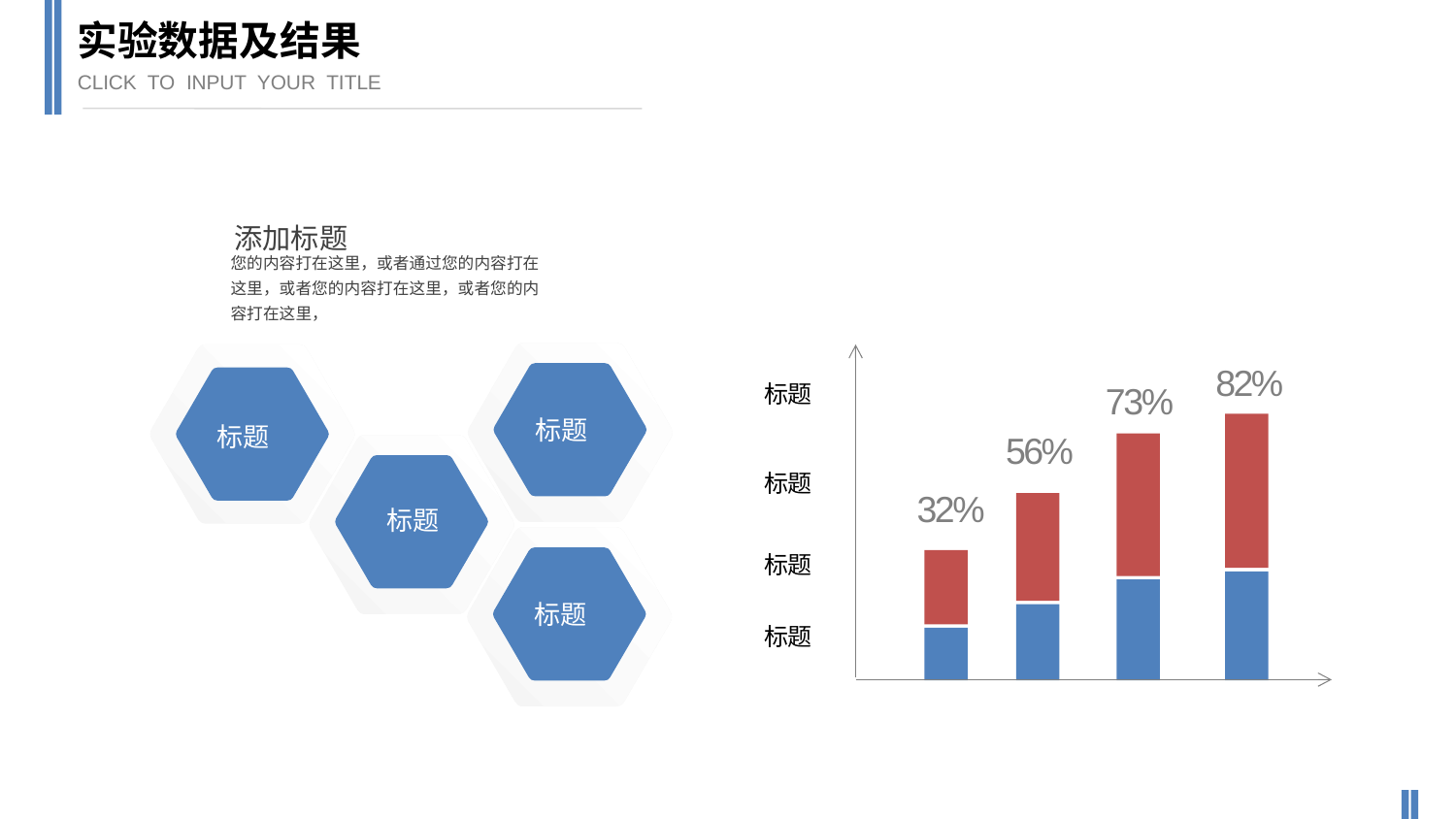

实验数据及结果
CLICK  TO  INPUT  YOUR  TITLE
添加标题
您的内容打在这里，或者通过您的内容打在这里，或者您的内容打在这里，或者您的内容打在这里，

标题

标题
标题
标题
标题
标题
82%
73%

56%

标题
32%

标题